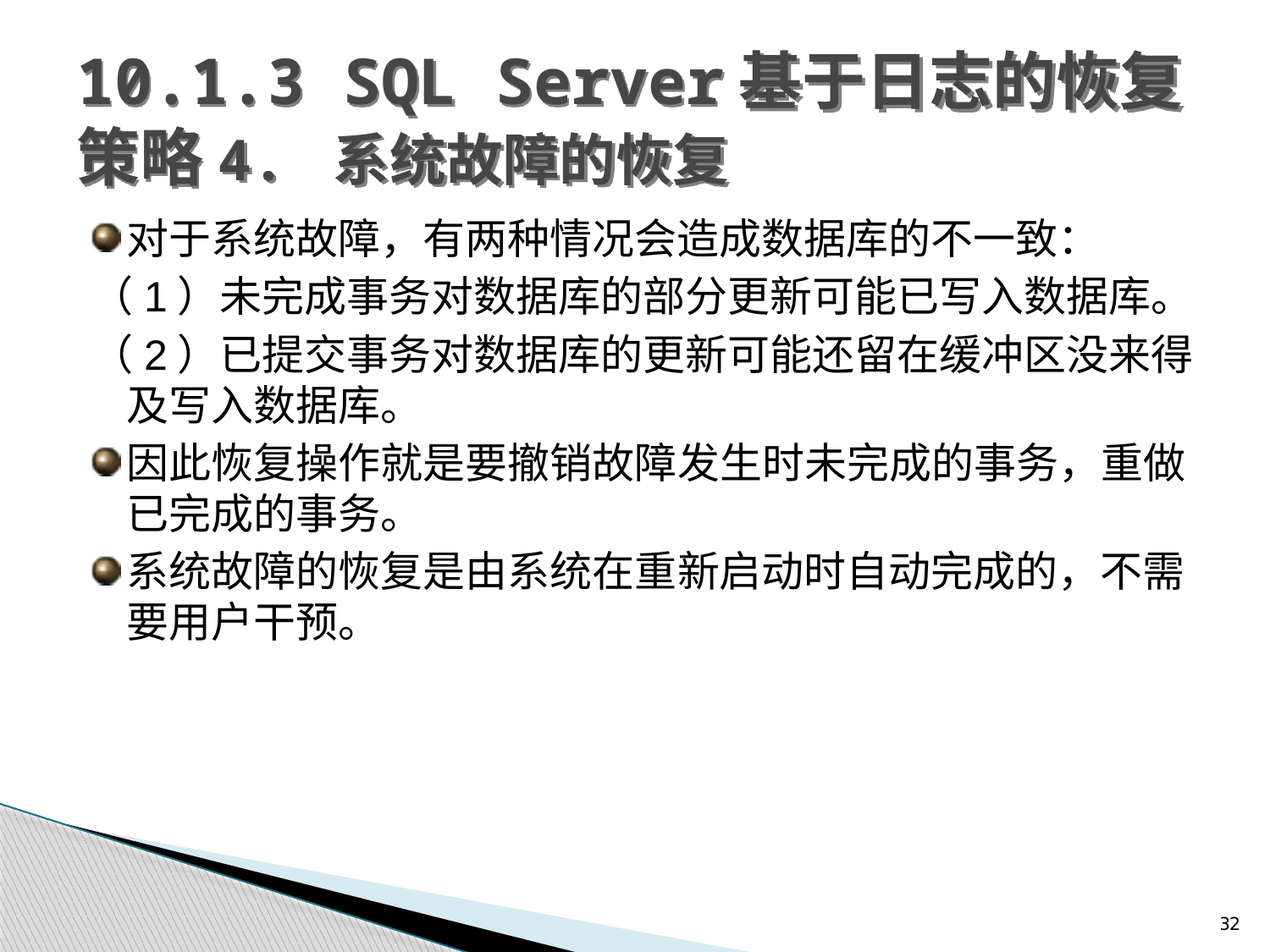

# 10.1.3 SQL Server基于日志的恢复策略4. 系统故障的恢复
对于系统故障，有两种情况会造成数据库的不一致：
（1）未完成事务对数据库的部分更新可能已写入数据库。
（2）已提交事务对数据库的更新可能还留在缓冲区没来得及写入数据库。
因此恢复操作就是要撤销故障发生时未完成的事务，重做已完成的事务。
系统故障的恢复是由系统在重新启动时自动完成的，不需要用户干预。
32